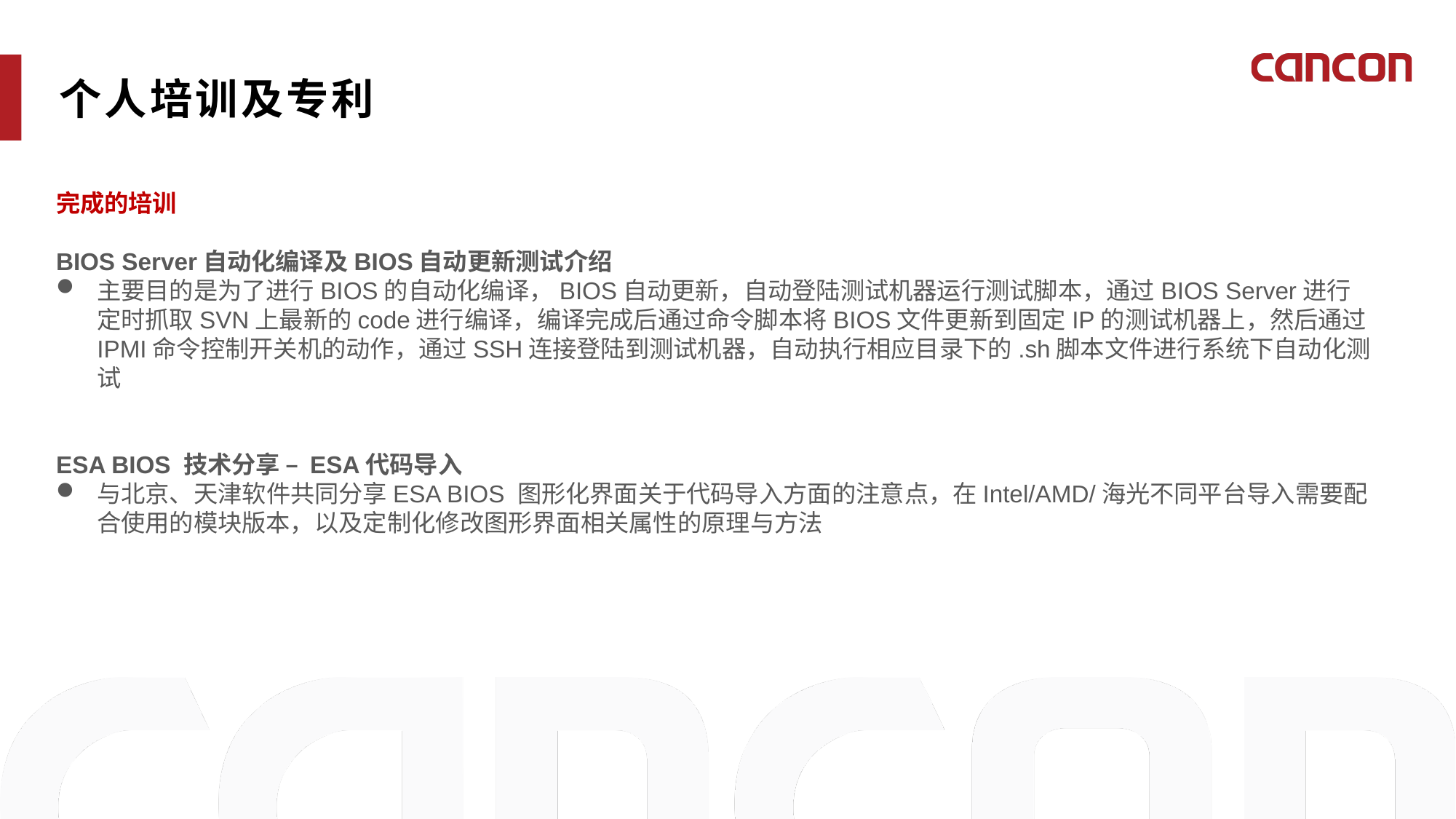

个人培训及专利
完成的培训

BIOS Server自动化编译及BIOS自动更新测试介绍
主要目的是为了进行BIOS的自动化编译，BIOS自动更新，自动登陆测试机器运行测试脚本，通过BIOS Server进行定时抓取SVN上最新的code进行编译，编译完成后通过命令脚本将BIOS文件更新到固定IP的测试机器上，然后通过IPMI命令控制开关机的动作，通过SSH连接登陆到测试机器，自动执行相应目录下的.sh脚本文件进行系统下自动化测试

ESA BIOS 技术分享 – ESA代码导入
与北京、天津软件共同分享ESA BIOS 图形化界面关于代码导入方面的注意点，在Intel/AMD/海光不同平台导入需要配合使用的模块版本，以及定制化修改图形界面相关属性的原理与方法